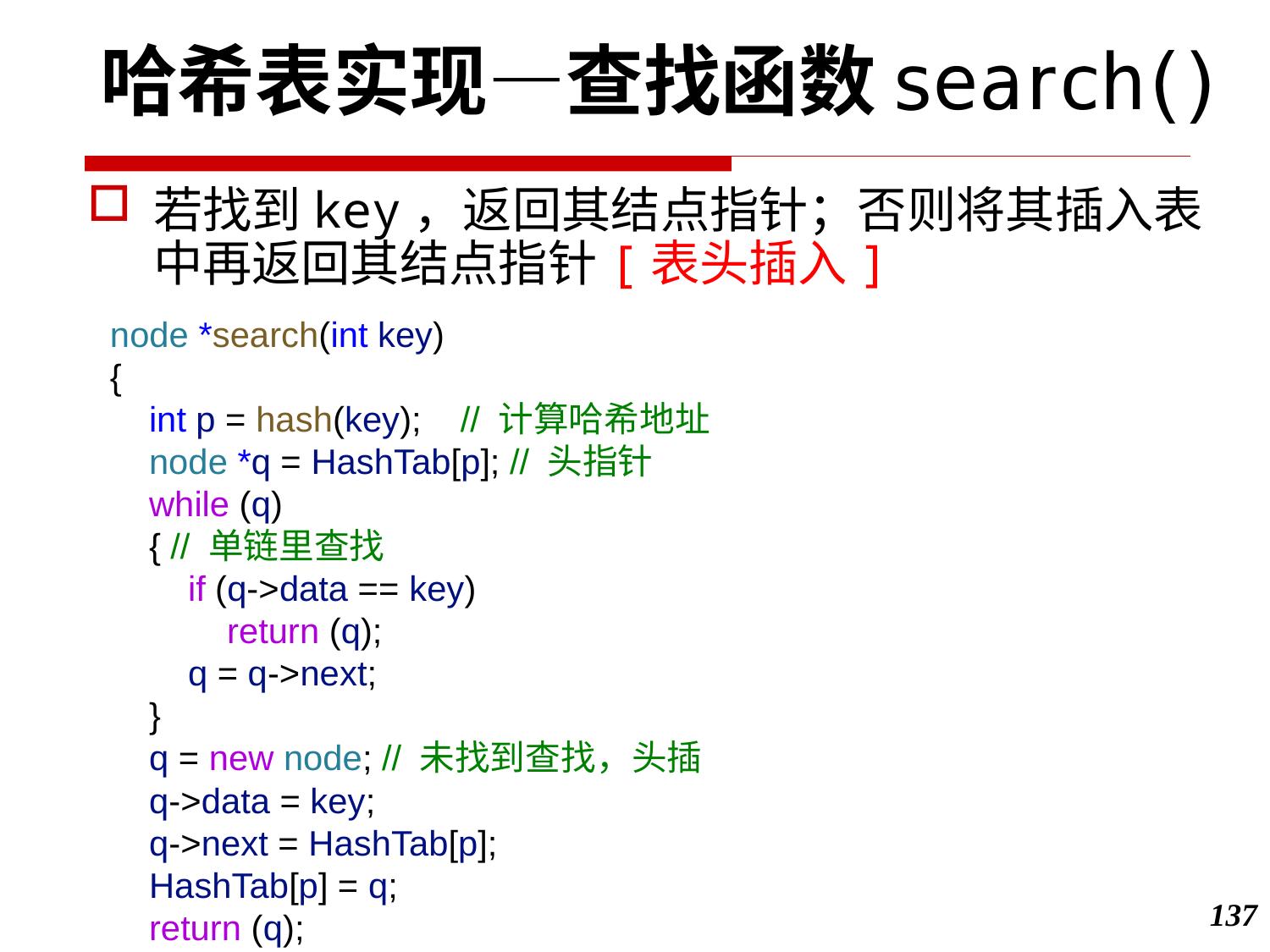

哈希表实现—查找函数search()
若找到key，返回其结点指针；否则将其插入表中再返回其结点指针[表头插入]

node *search(int key)
{
    int p = hash(key);    // 计算哈希地址
    node *q = HashTab[p]; // 头指针
    while (q)
    { // 单链里查找
        if (q->data == key)
            return (q);
        q = q->next;
    }
    q = new node; // 未找到查找，头插
    q->data = key;
    q->next = HashTab[p];
    HashTab[p] = q;
    return (q);
}
137